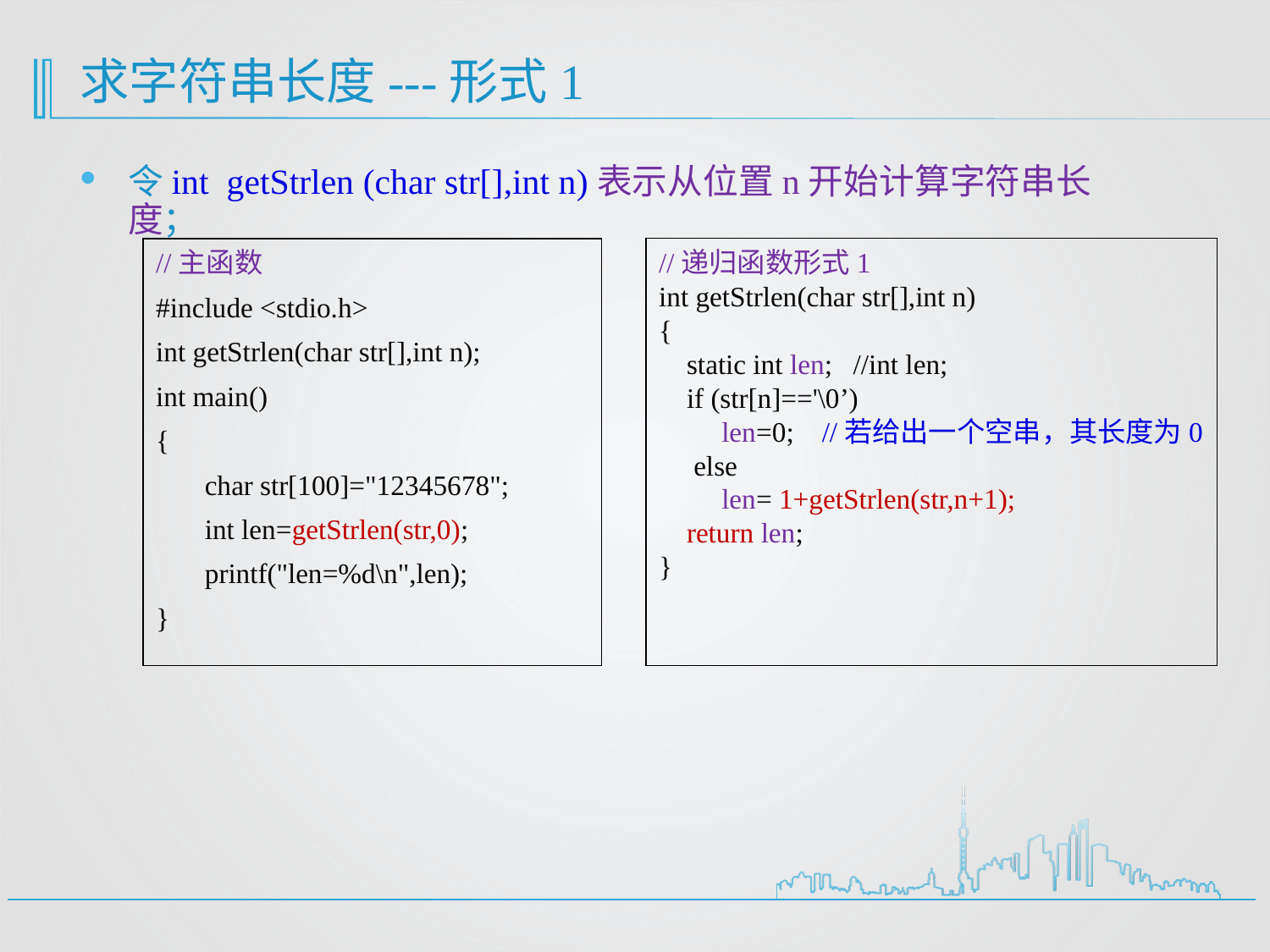

# 求字符串长度---形式1
令int  getStrlen (char str[],int n)表示从位置n开始计算字符串长度；
//递归函数形式1
int getStrlen(char str[],int n)
{
    static int len;   //int len;
    if (str[n]=='\0’)
         len=0;    //若给出一个空串，其长度为0
     else
         len= 1+getStrlen(str,n+1);
    return len;
}

//主函数
#include <stdio.h>
int getStrlen(char str[],int n);
int main()
{
       char str[100]="12345678";
       int len=getStrlen(str,0);
       printf("len=%d\n",len);
}